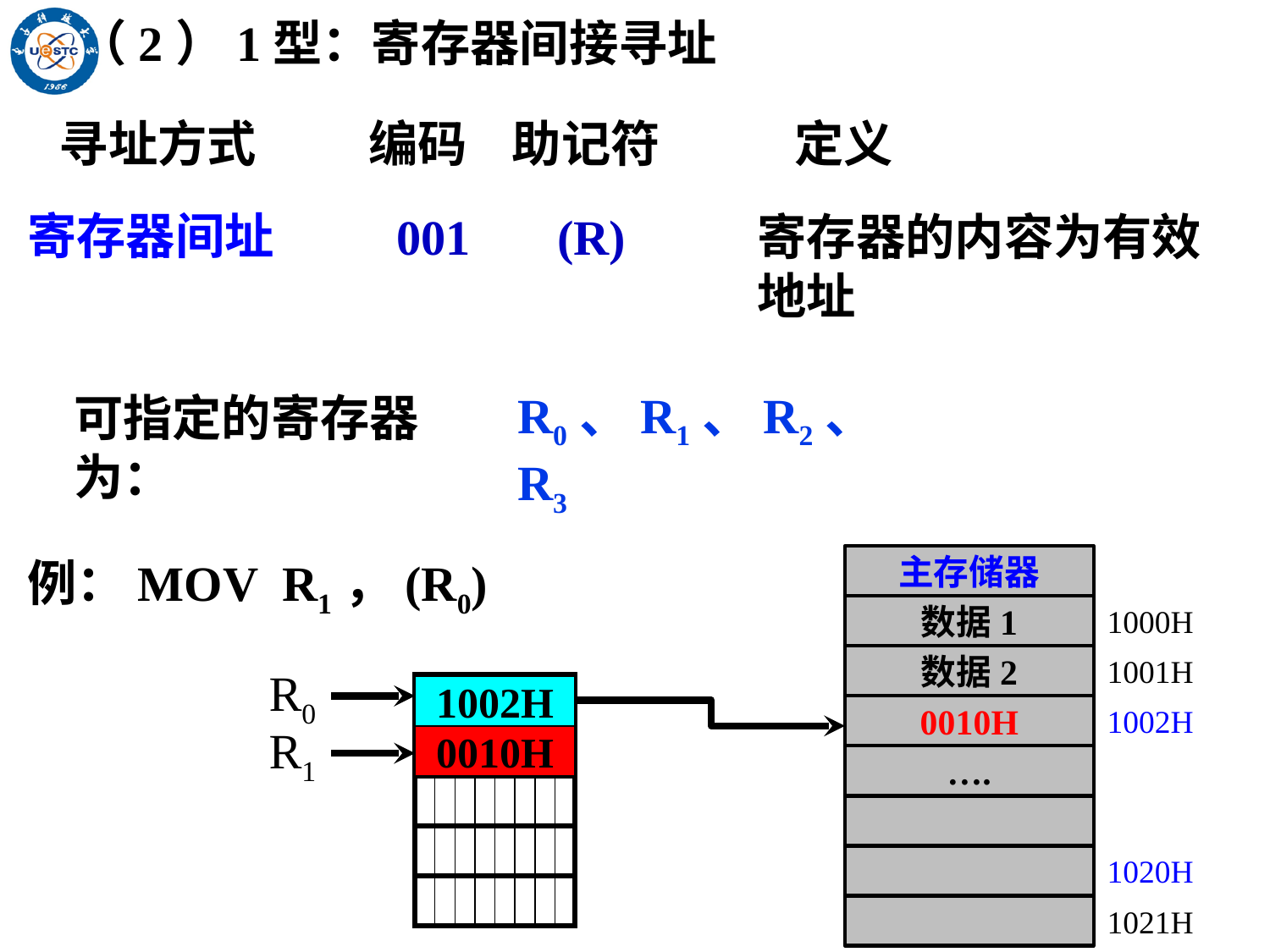

（2）1型：寄存器间接寻址
寻址方式          编码    助记符            定义
寄存器间址
001
(R)
寄存器的内容为有效地址
R0、R1、R2、R3
可指定的寄存器为：
例：MOV  R1，(R0)
主存储器

数据1
1000H
数据2
1001H
0010H
1002H
….

1020H

1021H
R0

1002H
R1
0010H